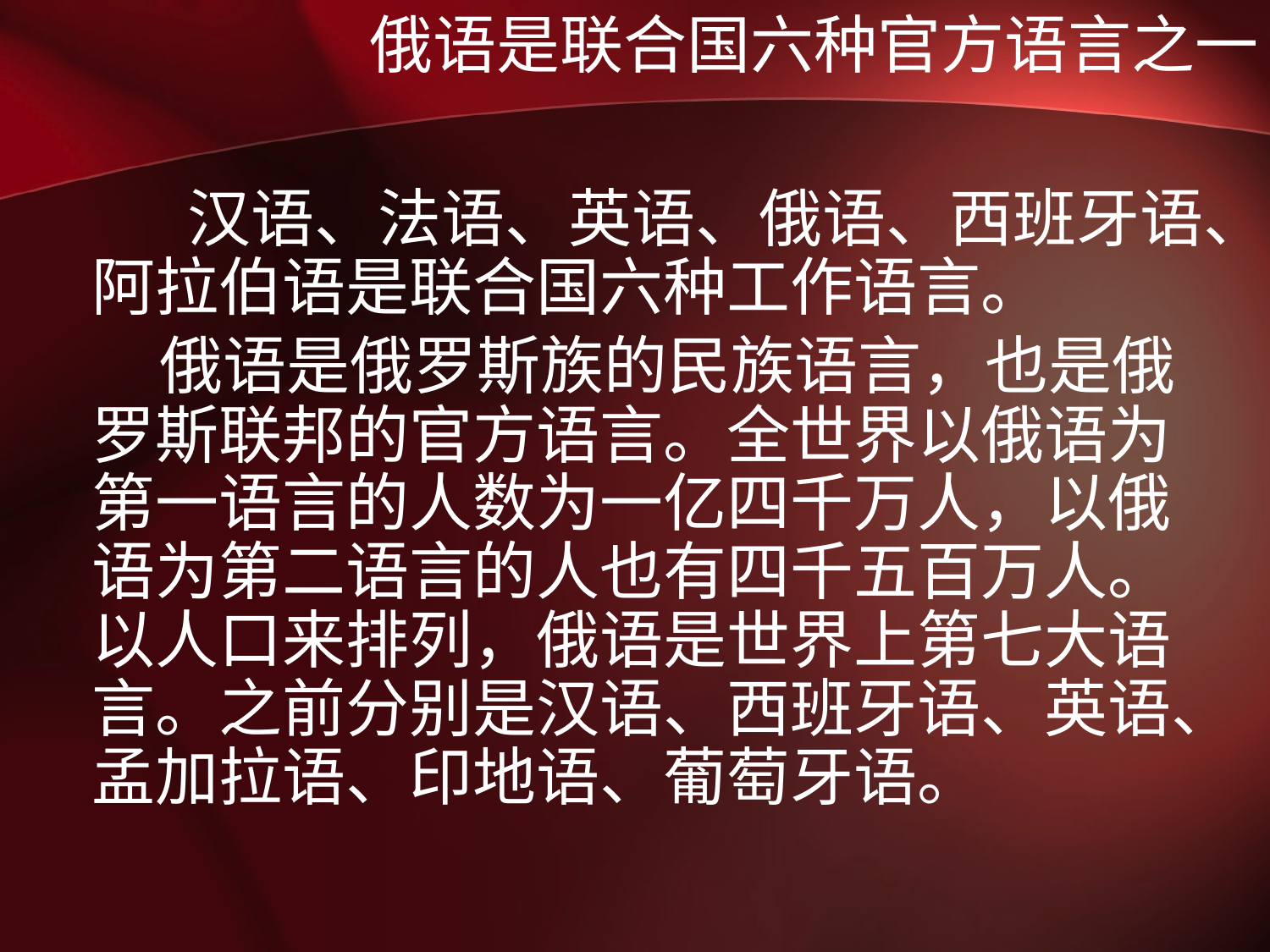

# 俄语是联合国六种官方语言之一
         汉语、法语、英语、俄语、西班牙语、阿拉伯语是联合国六种工作语言。
           俄语是俄罗斯族的民族语言，也是俄罗斯联邦的官方语言。全世界以俄语为第一语言的人数为一亿四千万人，以俄语为第二语言的人也有四千五百万人。以人口来排列，俄语是世界上第七大语言。之前分别是汉语、西班牙语、英语、孟加拉语、印地语、葡萄牙语。